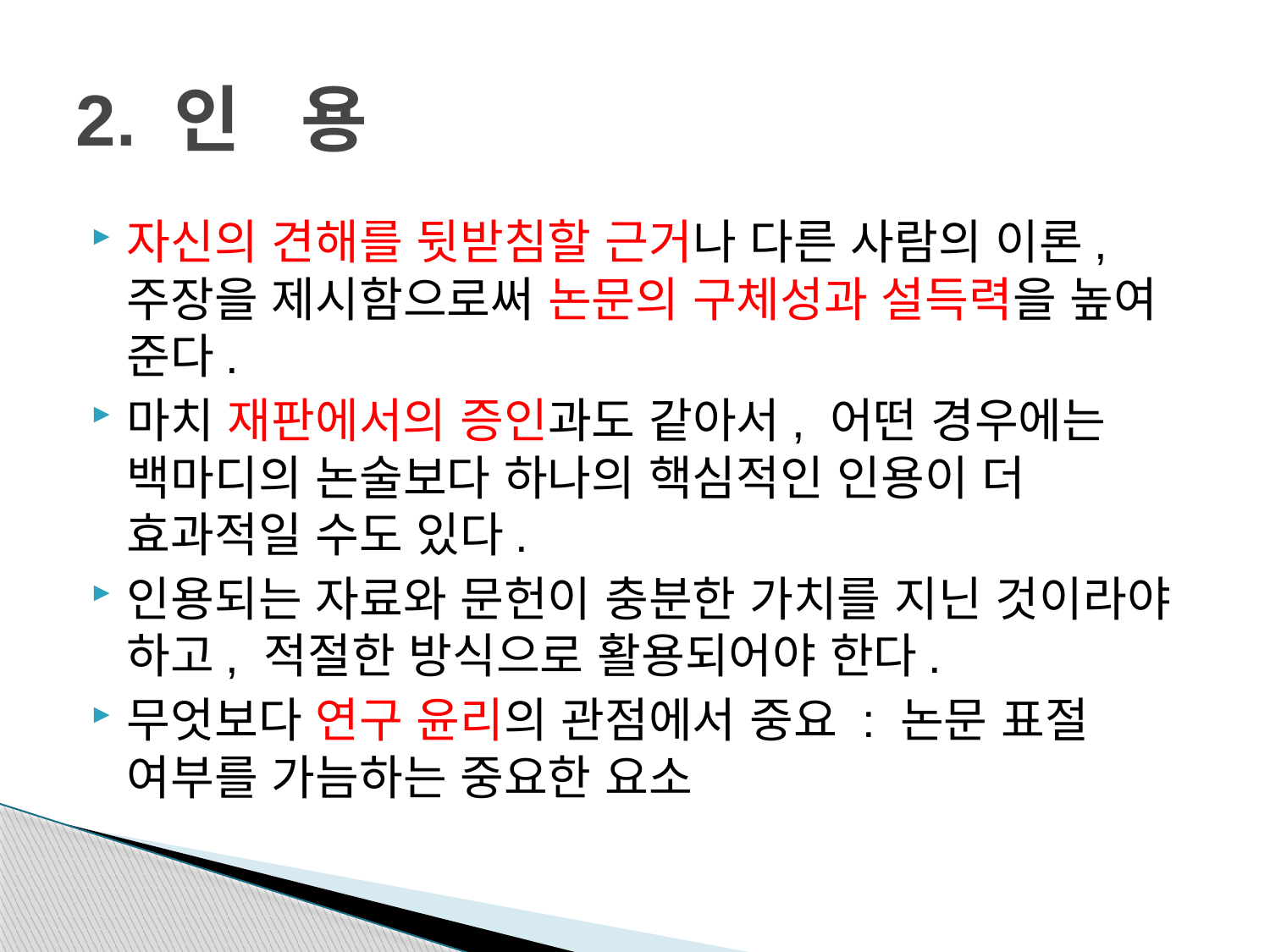

# 2. 인   용
자신의 견해를 뒷받침할 근거나 다른 사람의 이론, 주장을 제시함으로써 논문의 구체성과 설득력을 높여 준다.
마치 재판에서의 증인과도 같아서, 어떤 경우에는 백마디의 논술보다 하나의 핵심적인 인용이 더 효과적일 수도 있다.
인용되는 자료와 문헌이 충분한 가치를 지닌 것이라야 하고, 적절한 방식으로 활용되어야 한다.
무엇보다 연구 윤리의 관점에서 중요 : 논문 표절 여부를 가늠하는 중요한 요소